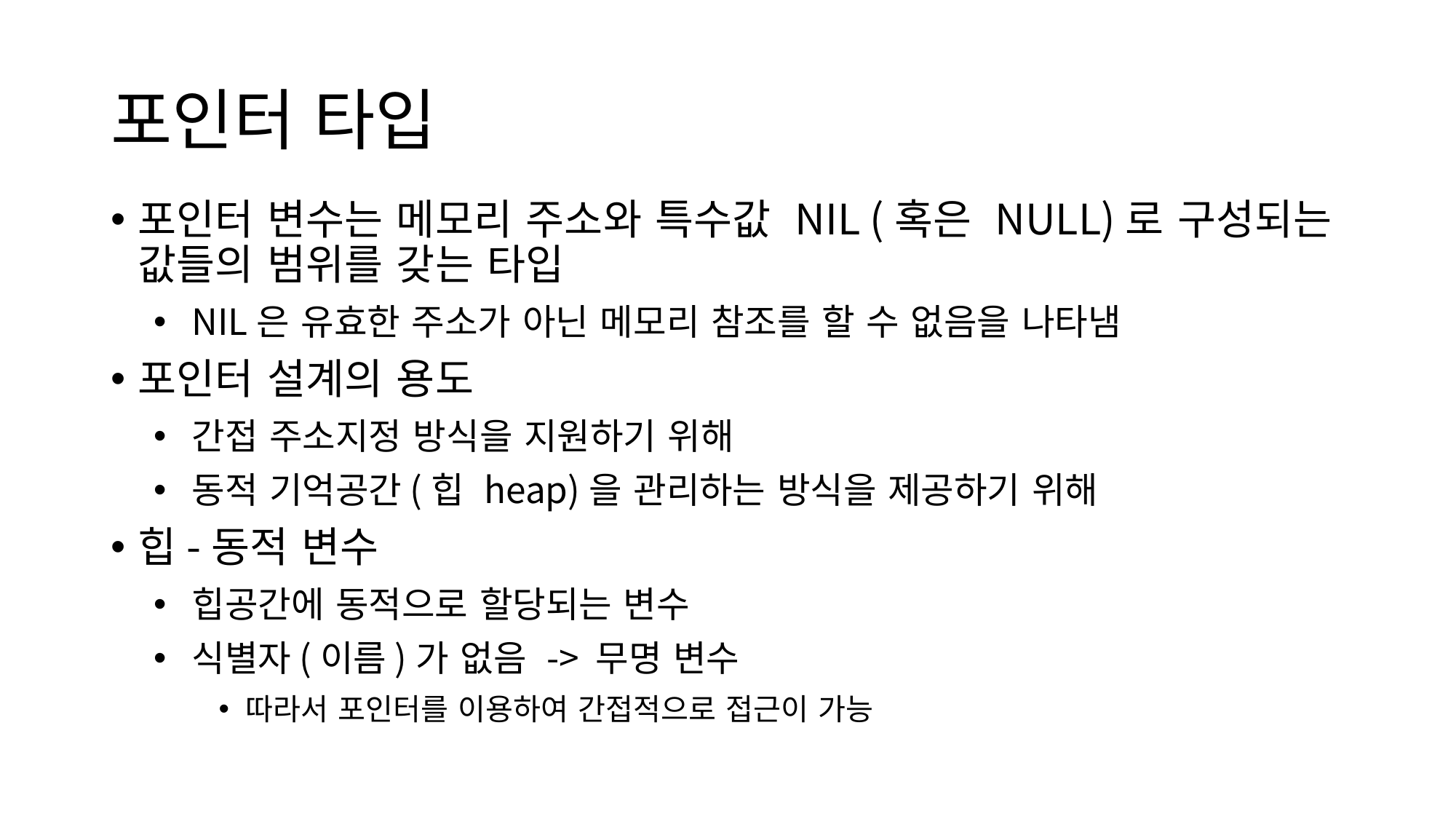

# 포인터 타입
포인터 변수는 메모리 주소와 특수값 NIL (혹은 NULL)로 구성되는 값들의 범위를 갖는 타입
NIL은 유효한 주소가 아닌 메모리 참조를 할 수 없음을 나타냄
포인터 설계의 용도
간접 주소지정 방식을 지원하기 위해
동적 기억공간(힙 heap)을 관리하는 방식을 제공하기 위해
힙-동적 변수
힙공간에 동적으로 할당되는 변수
식별자(이름)가 없음 -> 무명 변수
따라서 포인터를 이용하여 간접적으로 접근이 가능